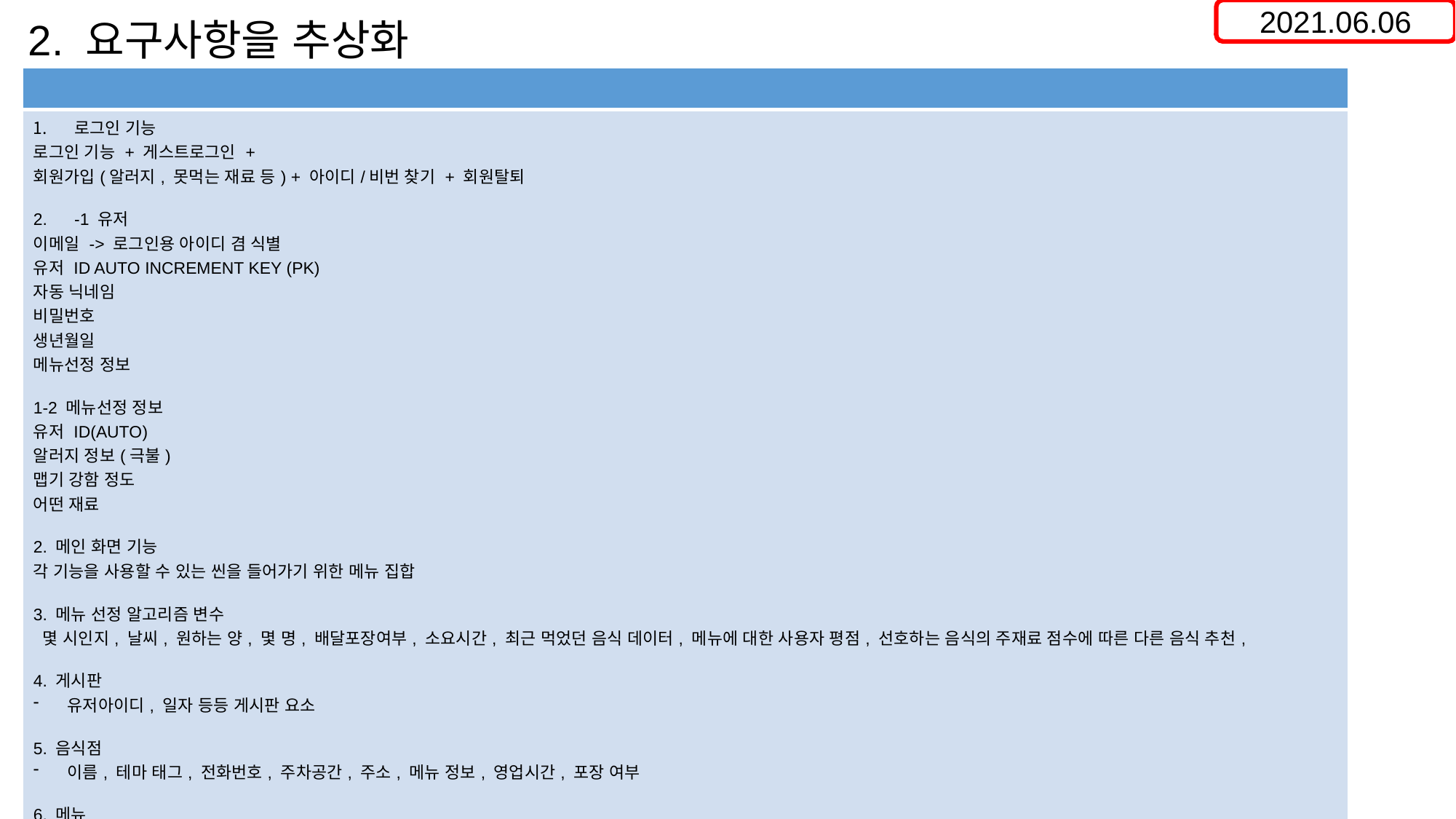

2021.06.06
2. 요구사항을 추상화
|  |
| --- |
| 로그인 기능 로그인 기능 + 게스트로그인 + 회원가입(알러지, 못먹는 재료 등) + 아이디/비번 찾기 + 회원탈퇴 -1 유저 이메일 -> 로그인용 아이디 겸 식별 유저 ID AUTO INCREMENT KEY (PK) 자동 닉네임 비밀번호 생년월일 메뉴선정 정보 1-2 메뉴선정 정보 유저 ID(AUTO) 알러지 정보(극불) 맵기 강함 정도 어떤 재료 2. 메인 화면 기능 각 기능을 사용할 수 있는 씬을 들어가기 위한 메뉴 집합 3. 메뉴 선정 알고리즘 변수 몇 시인지, 날씨, 원하는 양, 몇 명, 배달포장여부, 소요시간, 최근 먹었던 음식 데이터, 메뉴에 대한 사용자 평점, 선호하는 음식의 주재료 점수에 따른 다른 음식 추천, 4. 게시판 유저아이디, 일자 등등 게시판 요소 5. 음식점 이름, 테마 태그, 전화번호, 주차공간, 주소, 메뉴 정보, 영업시간, 포장 여부 6. 메뉴 이름, 가격, 조리시간(태그로 분류[빠,보,늦]), 알러지 표시, 주재료, 평가[ 매움, 맛(싱거움-짬, 단,씀 등등)] 날씨선호도, 시간선호도, 7. 평가항목(나중에 고려) 서비스, 위생, 맛, 매움정도, 양, 조리시간, 가성비(1~4) 등등 종합적인 통계점수는 일단은 알고리즘으로 계산해서 즉각적으로 |